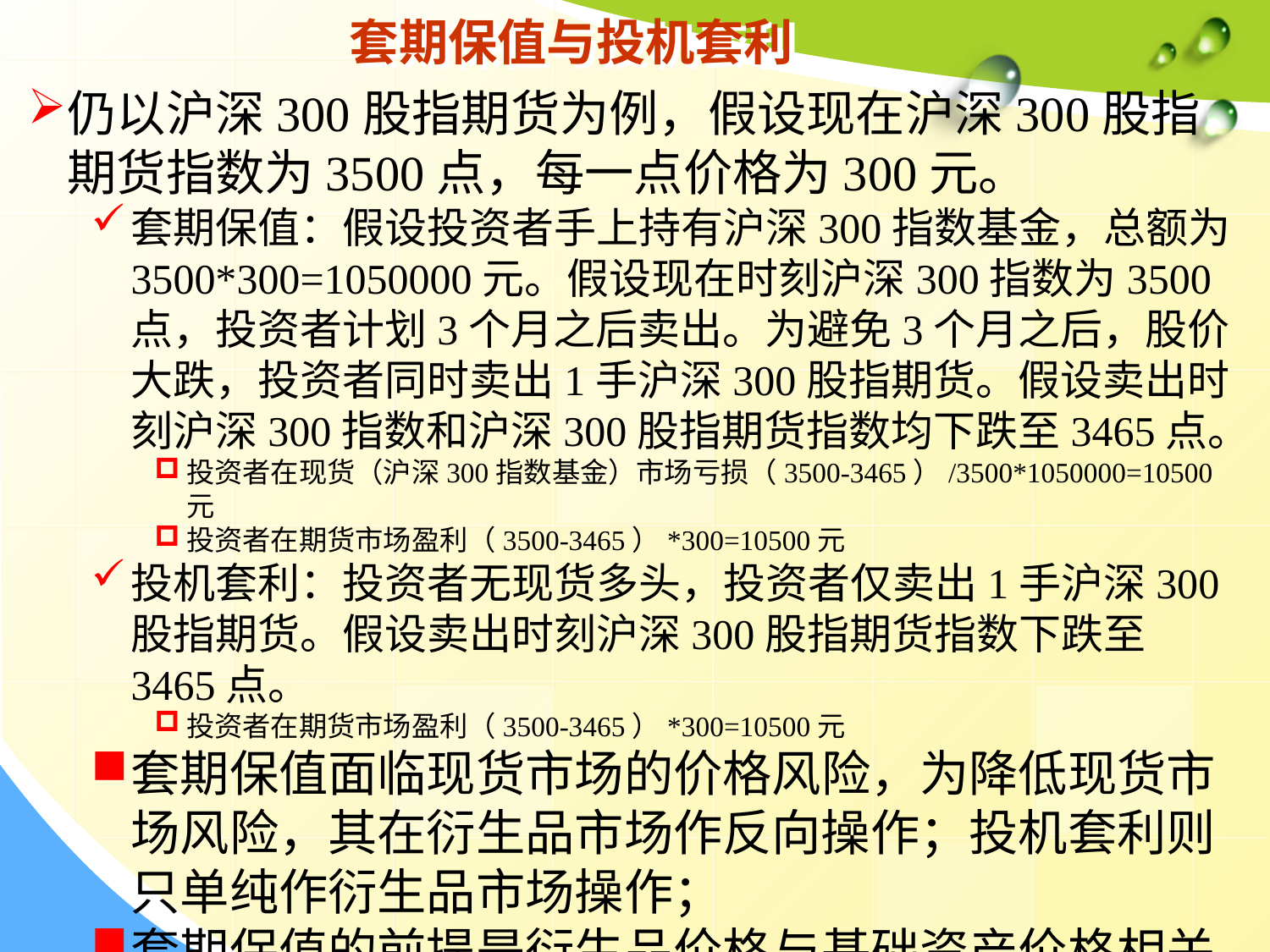

# 套期保值与投机套利
仍以沪深300股指期货为例，假设现在沪深300股指期货指数为3500点，每一点价格为300元。
套期保值：假设投资者手上持有沪深300指数基金，总额为3500*300=1050000元。假设现在时刻沪深300指数为3500点，投资者计划3个月之后卖出。为避免3个月之后，股价大跌，投资者同时卖出1手沪深300股指期货。假设卖出时刻沪深300指数和沪深300股指期货指数均下跌至3465点。
投资者在现货（沪深300指数基金）市场亏损（3500-3465）/3500*1050000=10500元
投资者在期货市场盈利（3500-3465）*300=10500元
投机套利：投资者无现货多头，投资者仅卖出1手沪深300股指期货。假设卖出时刻沪深300股指期货指数下跌至3465点。
投资者在期货市场盈利（3500-3465）*300=10500元
套期保值面临现货市场的价格风险，为降低现货市场风险，其在衍生品市场作反向操作；投机套利则只单纯作衍生品市场操作；
套期保值的前提是衍生品价格与基础资产价格相关性非常高（一般选择尽可能同质的基础资产）